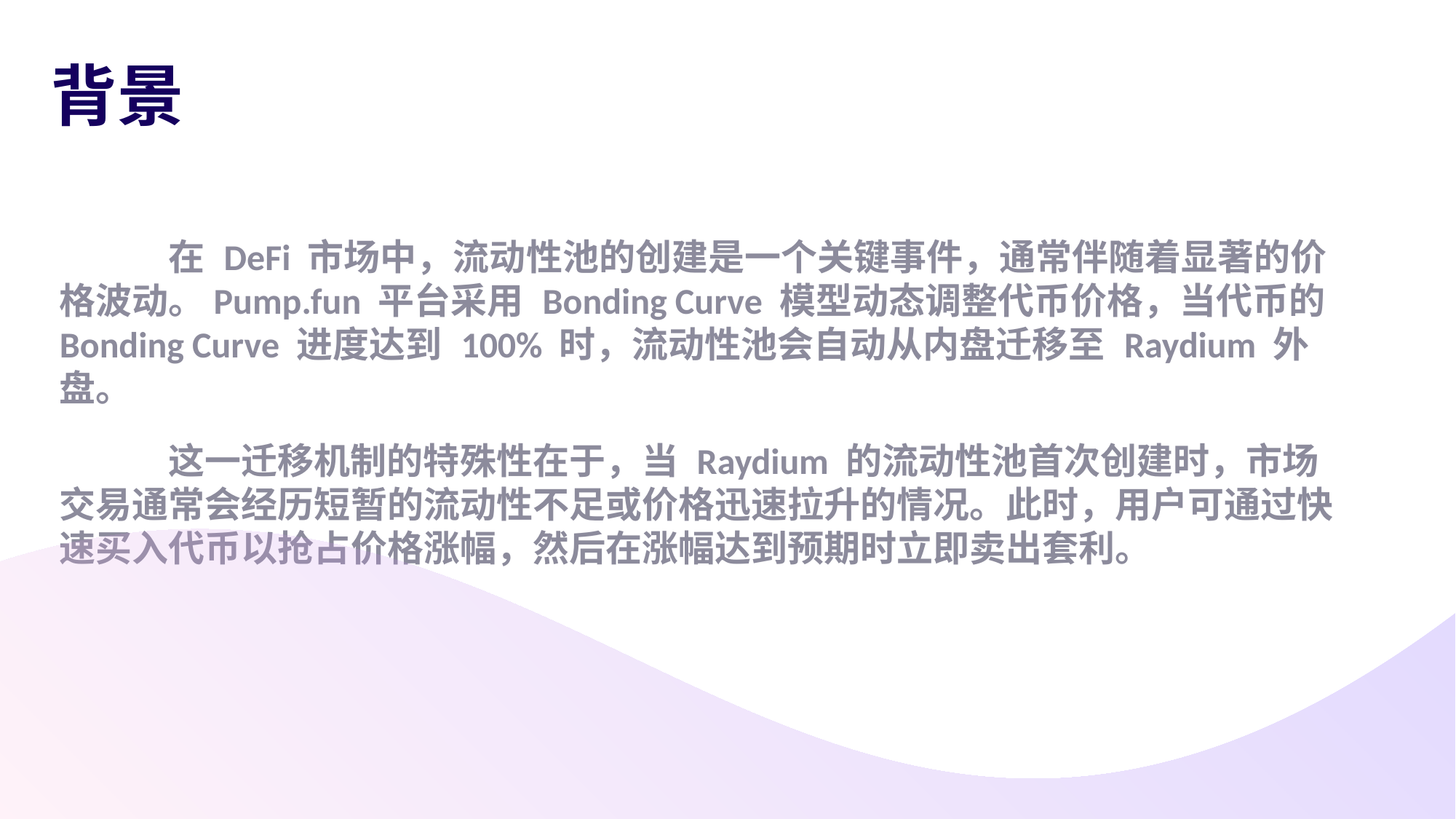

背景

	在 DeFi 市场中，流动性池的创建是一个关键事件，通常伴随着显著的价格波动。Pump.fun 平台采用 Bonding Curve 模型动态调整代币价格，当代币的 Bonding Curve 进度达到 100% 时，流动性池会自动从内盘迁移至 Raydium 外盘。
	这一迁移机制的特殊性在于，当 Raydium 的流动性池首次创建时，市场交易通常会经历短暂的流动性不足或价格迅速拉升的情况。此时，用户可通过快速买入代币以抢占价格涨幅，然后在涨幅达到预期时立即卖出套利。